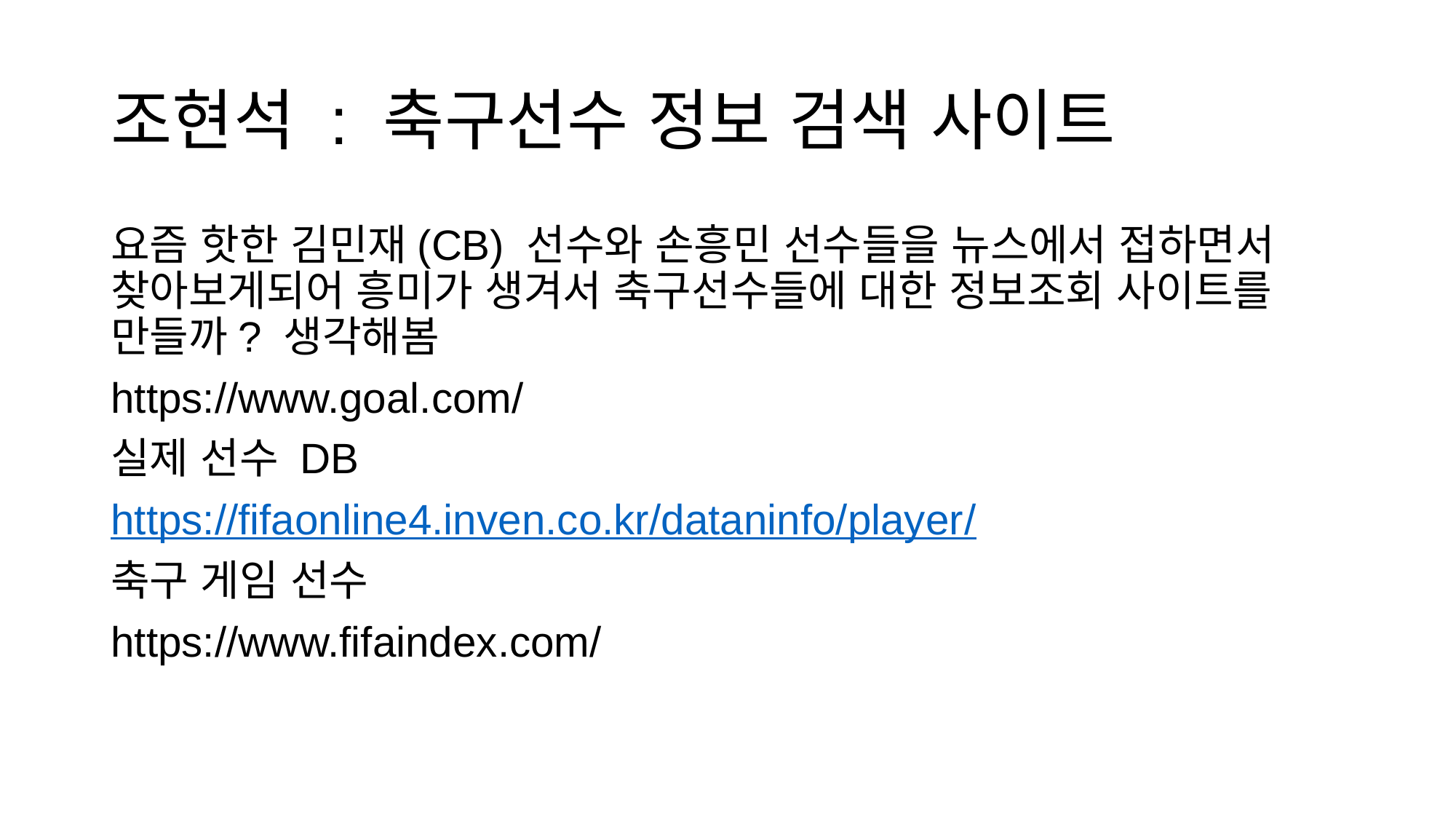

# 조현석 : 축구선수 정보 검색 사이트
요즘 핫한 김민재(CB) 선수와 손흥민 선수들을 뉴스에서 접하면서 찾아보게되어 흥미가 생겨서 축구선수들에 대한 정보조회 사이트를 만들까? 생각해봄
https://www.goal.com/
실제 선수 DB
https://fifaonline4.inven.co.kr/dataninfo/player/
축구 게임 선수
https://www.fifaindex.com/